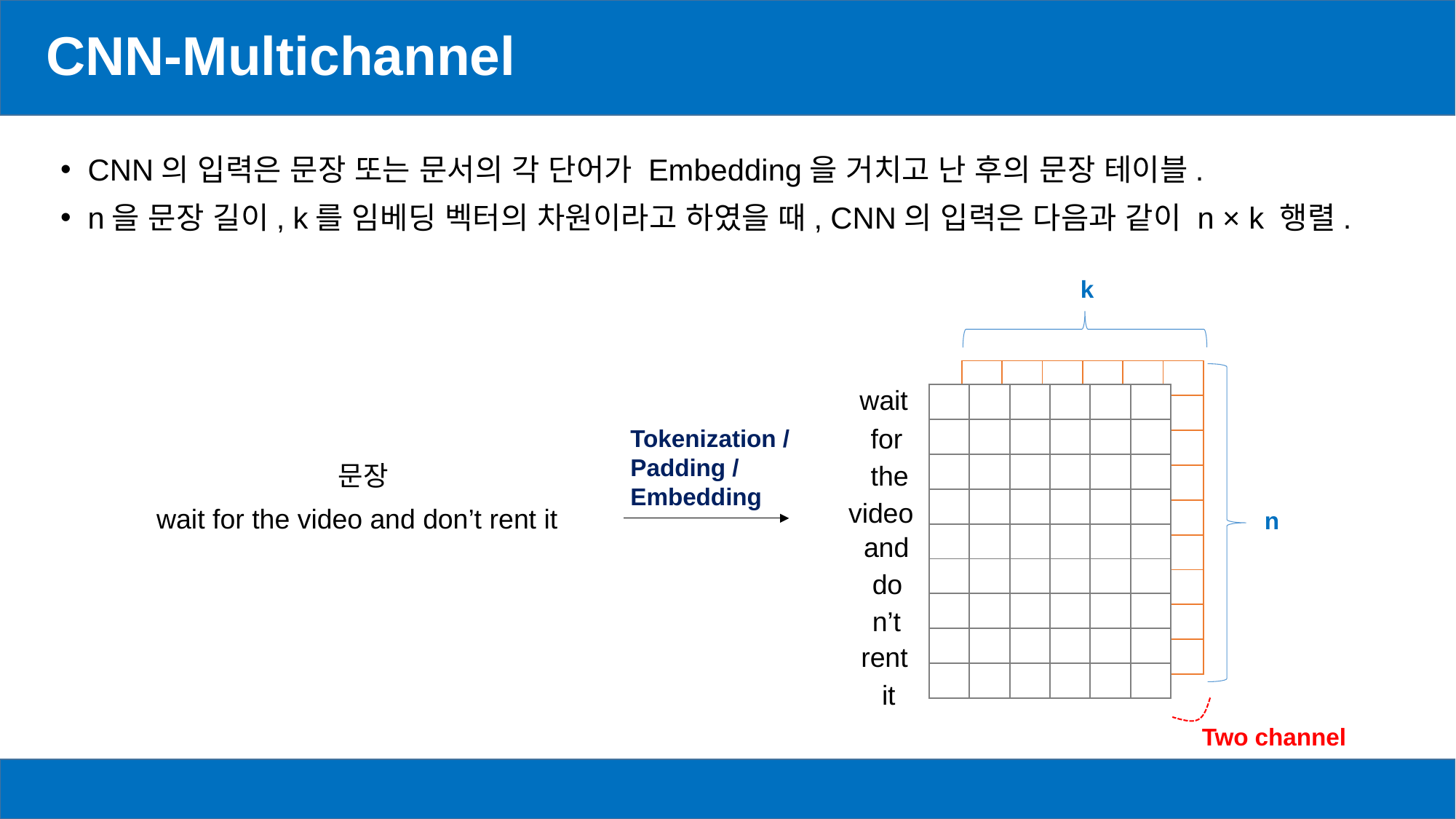

# CNN-Multichannel
CNN의 입력은 문장 또는 문서의 각 단어가 Embedding을 거치고 난 후의 문장 테이블.
n을 문장 길이, k를 임베딩 벡터의 차원이라고 하였을 때, CNN의 입력은 다음과 같이 n × k 행렬.

k

n
|  |  |  |  |  |  |
| --- | --- | --- | --- | --- | --- |
|  |  |  |  |  |  |
|  |  |  |  |  |  |
|  |  |  |  |  |  |
|  |  |  |  |  |  |
|  |  |  |  |  |  |
|  |  |  |  |  |  |
|  |  |  |  |  |  |
|  |  |  |  |  |  |
wait
|  |  |  |  |  |  |
| --- | --- | --- | --- | --- | --- |
|  |  |  |  |  |  |
|  |  |  |  |  |  |
|  |  |  |  |  |  |
|  |  |  |  |  |  |
|  |  |  |  |  |  |
|  |  |  |  |  |  |
|  |  |  |  |  |  |
|  |  |  |  |  |  |
for
Tokenization /
Padding /
Embedding
the
문장
video
wait for the video and don’t rent it
and
do
n’t
rent
it

Two channel